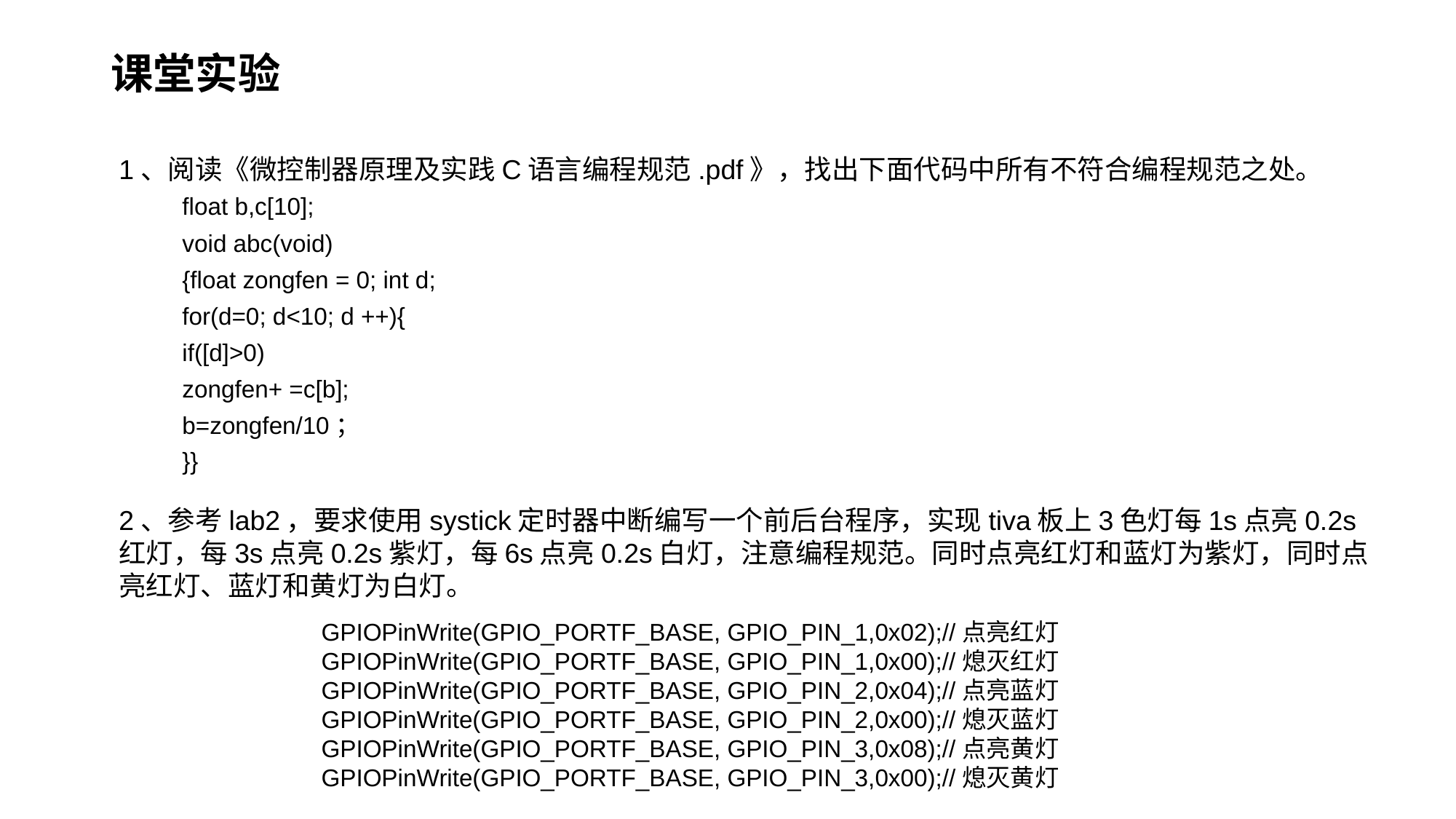

# 课堂实验
1、阅读《微控制器原理及实践C语言编程规范.pdf》，找出下面代码中所有不符合编程规范之处。

2、参考lab2，要求使用systick定时器中断编写一个前后台程序，实现tiva板上3色灯每1s点亮0.2s红灯，每3s点亮0.2s紫灯，每6s点亮0.2s白灯，注意编程规范。同时点亮红灯和蓝灯为紫灯，同时点亮红灯、蓝灯和黄灯为白灯。
	float b,c[10];
	void abc(void)
	{float zongfen = 0; int d;
	for(d=0; d<10; d ++){
	if([d]>0)
	zongfen+ =c[b];
	b=zongfen/10；
	}}
    GPIOPinWrite(GPIO_PORTF_BASE, GPIO_PIN_1,0x02);//点亮红灯
    GPIOPinWrite(GPIO_PORTF_BASE, GPIO_PIN_1,0x00);//熄灭红灯
    GPIOPinWrite(GPIO_PORTF_BASE, GPIO_PIN_2,0x04);//点亮蓝灯
    GPIOPinWrite(GPIO_PORTF_BASE, GPIO_PIN_2,0x00);//熄灭蓝灯
    GPIOPinWrite(GPIO_PORTF_BASE, GPIO_PIN_3,0x08);//点亮黄灯
    GPIOPinWrite(GPIO_PORTF_BASE, GPIO_PIN_3,0x00);//熄灭黄灯